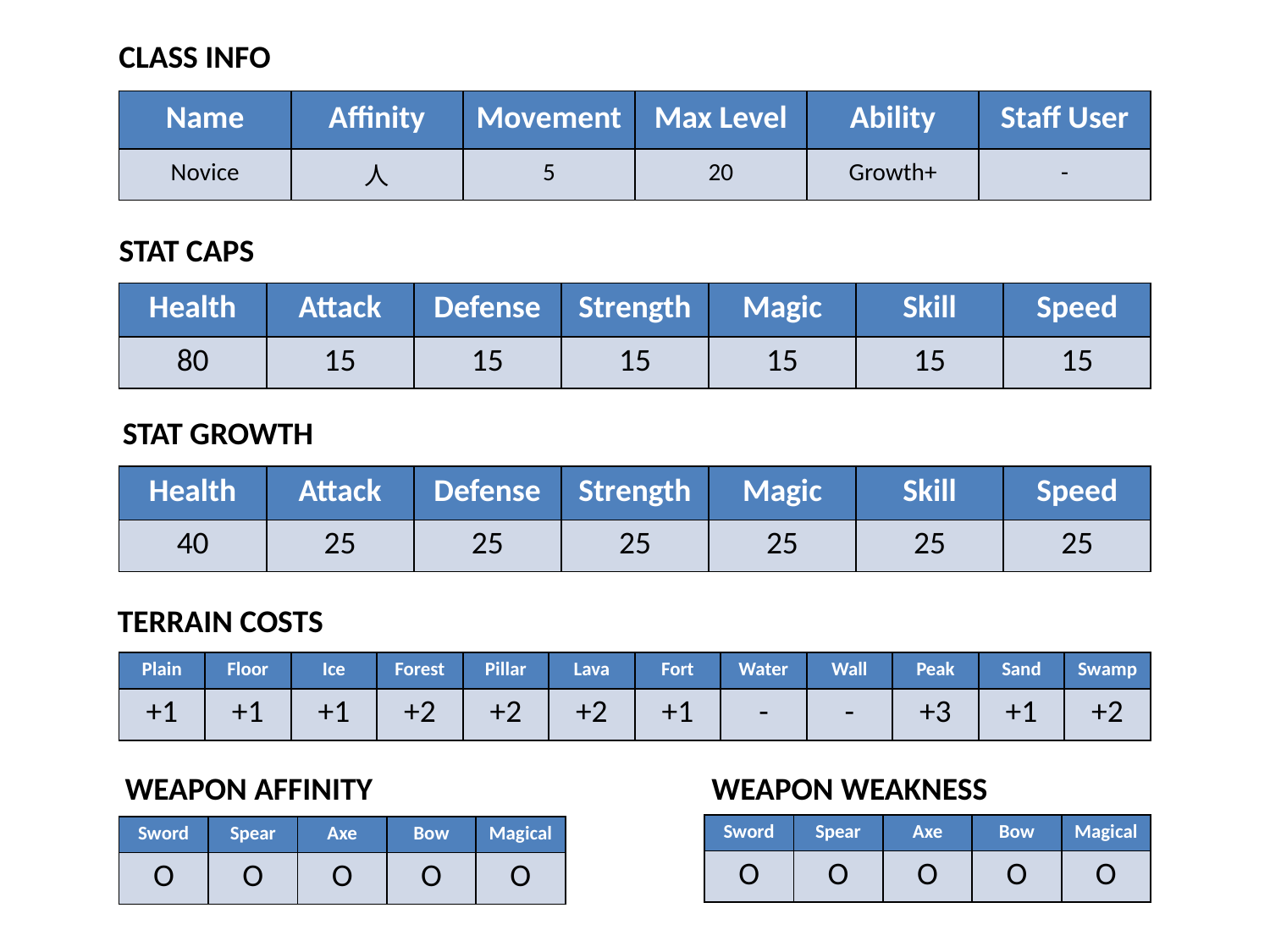

CLASS INFO
| Name | Affinity | Movement | Max Level | Ability | Staff User |
| --- | --- | --- | --- | --- | --- |
| Novice | 人 | 5 | 20 | Growth+ | - |
STAT CAPS
| Health | Attack | Defense | Strength | Magic | Skill | Speed |
| --- | --- | --- | --- | --- | --- | --- |
| 80 | 15 | 15 | 15 | 15 | 15 | 15 |
STAT GROWTH
| Health | Attack | Defense | Strength | Magic | Skill | Speed |
| --- | --- | --- | --- | --- | --- | --- |
| 40 | 25 | 25 | 25 | 25 | 25 | 25 |
TERRAIN COSTS
| Plain | Floor | Ice | Forest | Pillar | Lava | Fort | Water | Wall | Peak | Sand | Swamp |
| --- | --- | --- | --- | --- | --- | --- | --- | --- | --- | --- | --- |
| +1 | +1 | +1 | +2 | +2 | +2 | +1 | - | - | +3 | +1 | +2 |
WEAPON AFFINITY
WEAPON WEAKNESS
| Sword | Spear | Axe | Bow | Magical |
| --- | --- | --- | --- | --- |
| O | O | O | O | O |
| Sword | Spear | Axe | Bow | Magical |
| --- | --- | --- | --- | --- |
| O | O | O | O | O |